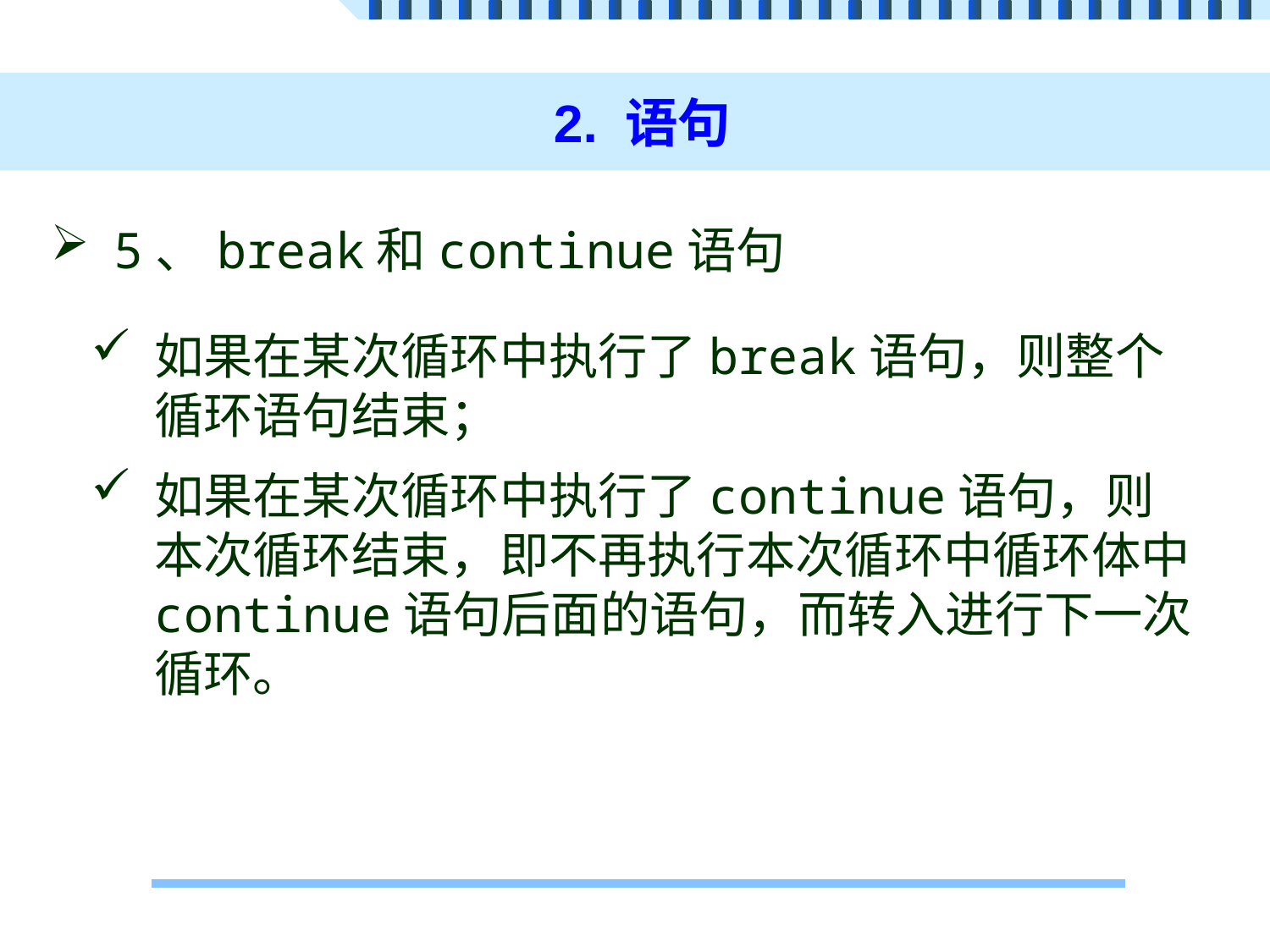

# 2. 语句
5、break和continue语句
如果在某次循环中执行了break语句，则整个循环语句结束；
如果在某次循环中执行了continue语句，则本次循环结束，即不再执行本次循环中循环体中continue语句后面的语句，而转入进行下一次循环。